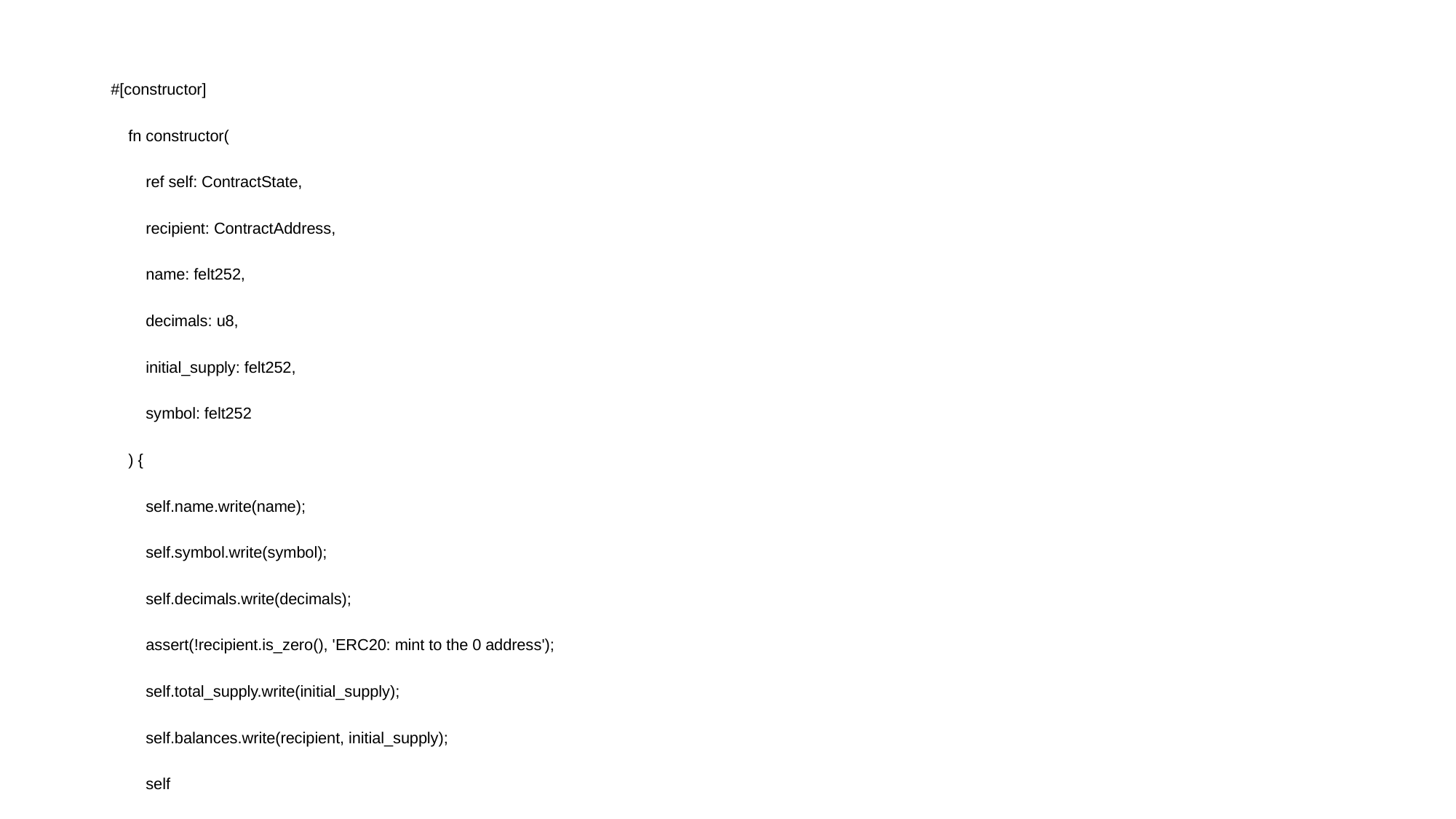

#[constructor]
    fn constructor(
        ref self: ContractState,
        recipient: ContractAddress,
        name: felt252,
        decimals: u8,
        initial_supply: felt252,
        symbol: felt252
    ) {
        self.name.write(name);
        self.symbol.write(symbol);
        self.decimals.write(decimals);
        assert(!recipient.is_zero(), 'ERC20: mint to the 0 address');
        self.total_supply.write(initial_supply);
        self.balances.write(recipient, initial_supply);
        self
            .emit(
                Event::Transfer(
                    Transfer {
                        from: contract_address_const::<0>(), to: recipient, value: initial_supply
                    }
                )
            );
    }
定义初始化的实现